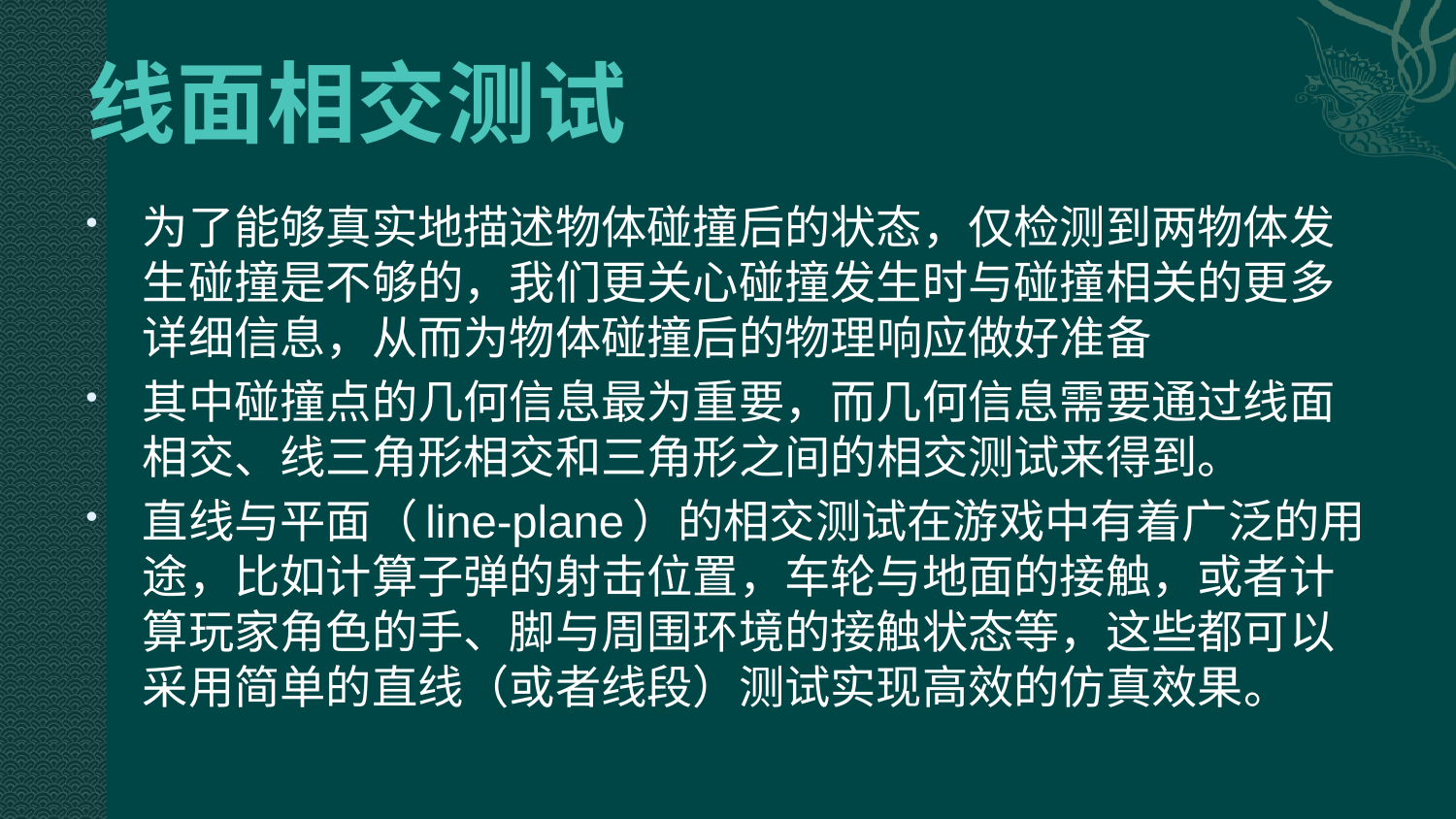

# 线面相交测试
为了能够真实地描述物体碰撞后的状态，仅检测到两物体发生碰撞是不够的，我们更关心碰撞发生时与碰撞相关的更多详细信息，从而为物体碰撞后的物理响应做好准备
其中碰撞点的几何信息最为重要，而几何信息需要通过线面相交、线三角形相交和三角形之间的相交测试来得到。
直线与平面（line-plane）的相交测试在游戏中有着广泛的用途，比如计算子弹的射击位置，车轮与地面的接触，或者计算玩家角色的手、脚与周围环境的接触状态等，这些都可以采用简单的直线（或者线段）测试实现高效的仿真效果。